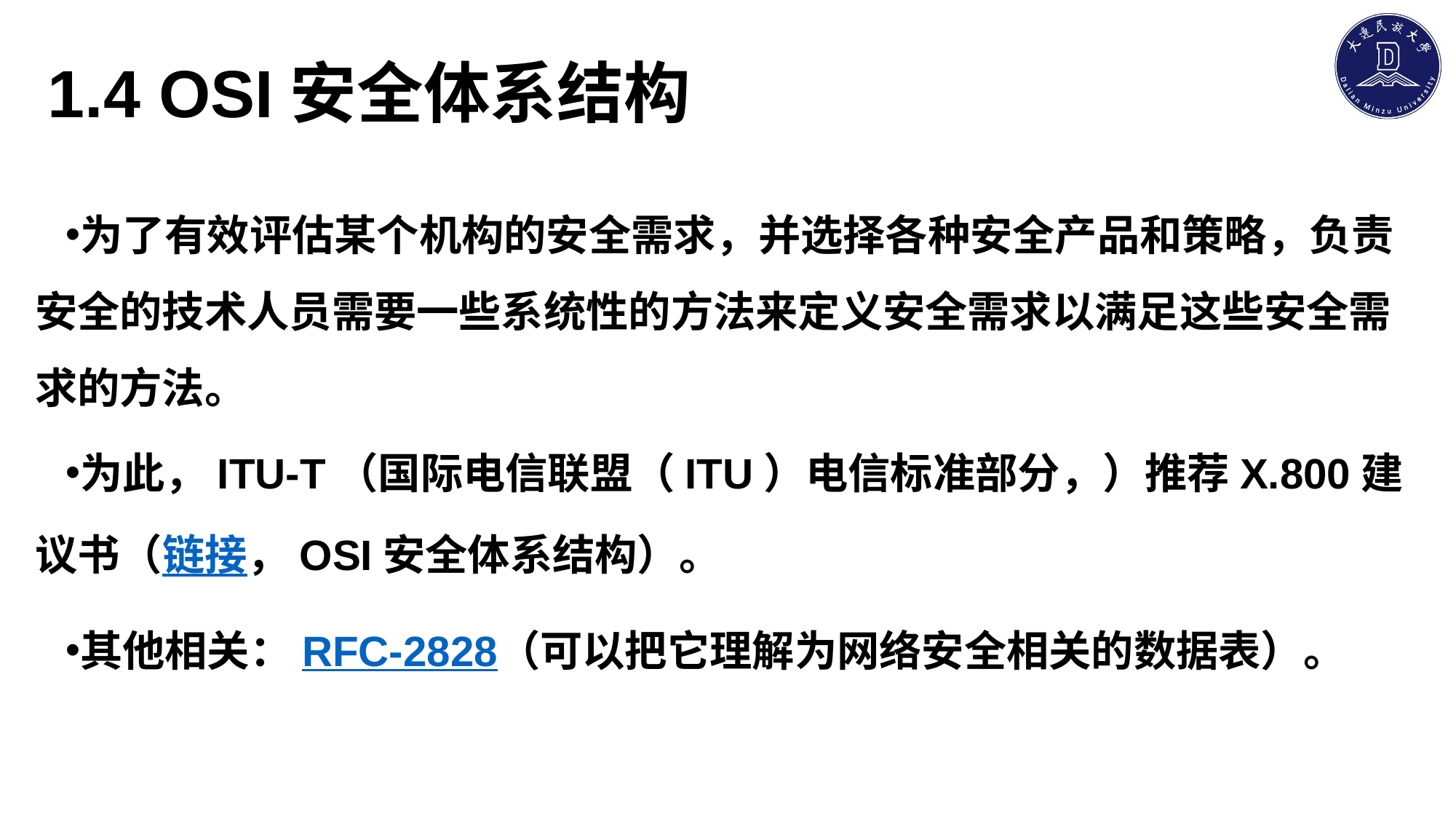

# 1.4 OSI安全体系结构
为了有效评估某个机构的安全需求，并选择各种安全产品和策略，负责安全的技术人员需要一些系统性的方法来定义安全需求以满足这些安全需求的方法。
为此，ITU-T（国际电信联盟（ITU）电信标准部分，）推荐X.800建议书（链接，OSI安全体系结构）。
其他相关：RFC-2828（可以把它理解为网络安全相关的数据表）。